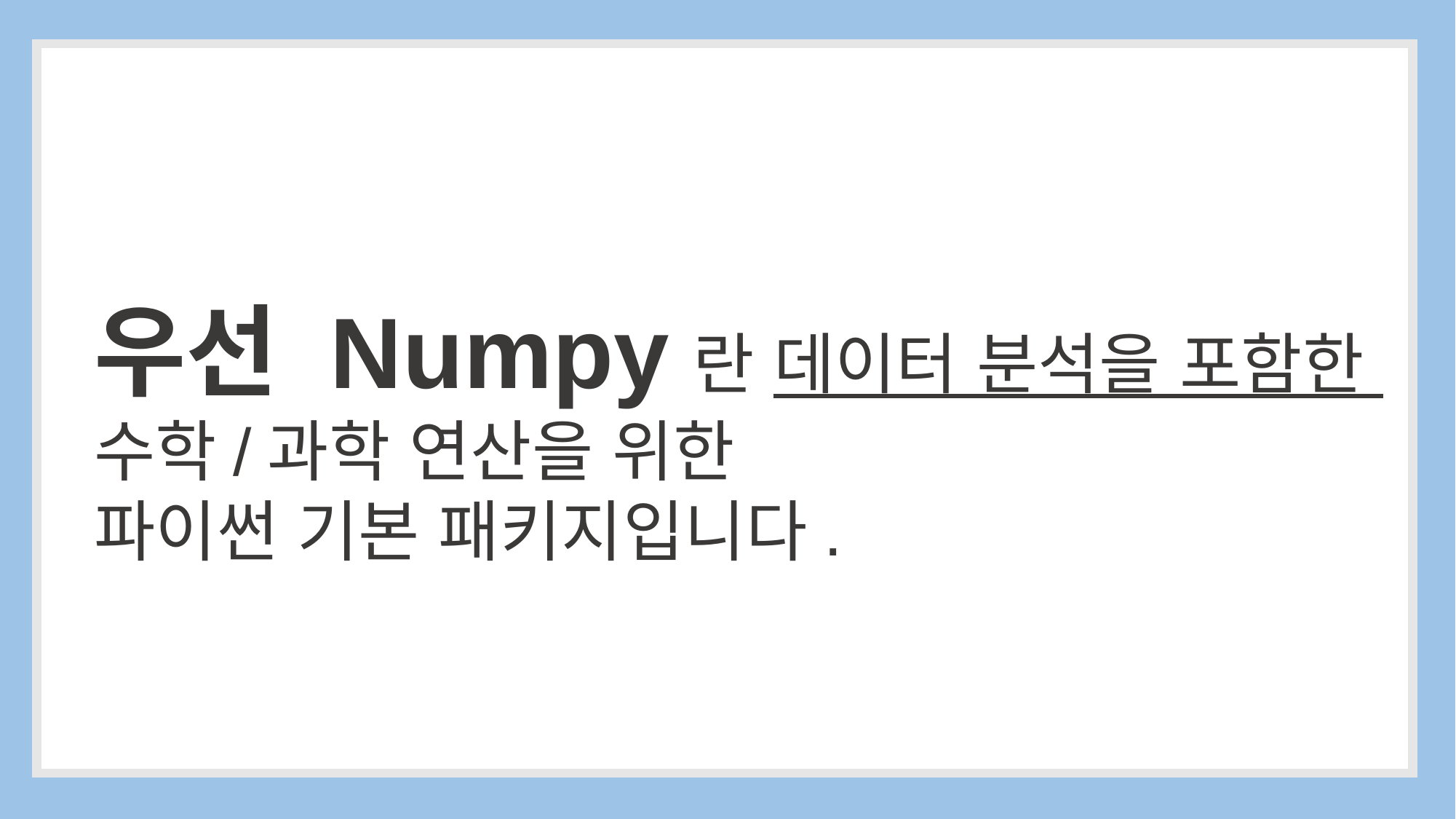

우선 Numpy란 데이터 분석을 포함한
수학/과학 연산을 위한
파이썬 기본 패키지입니다.